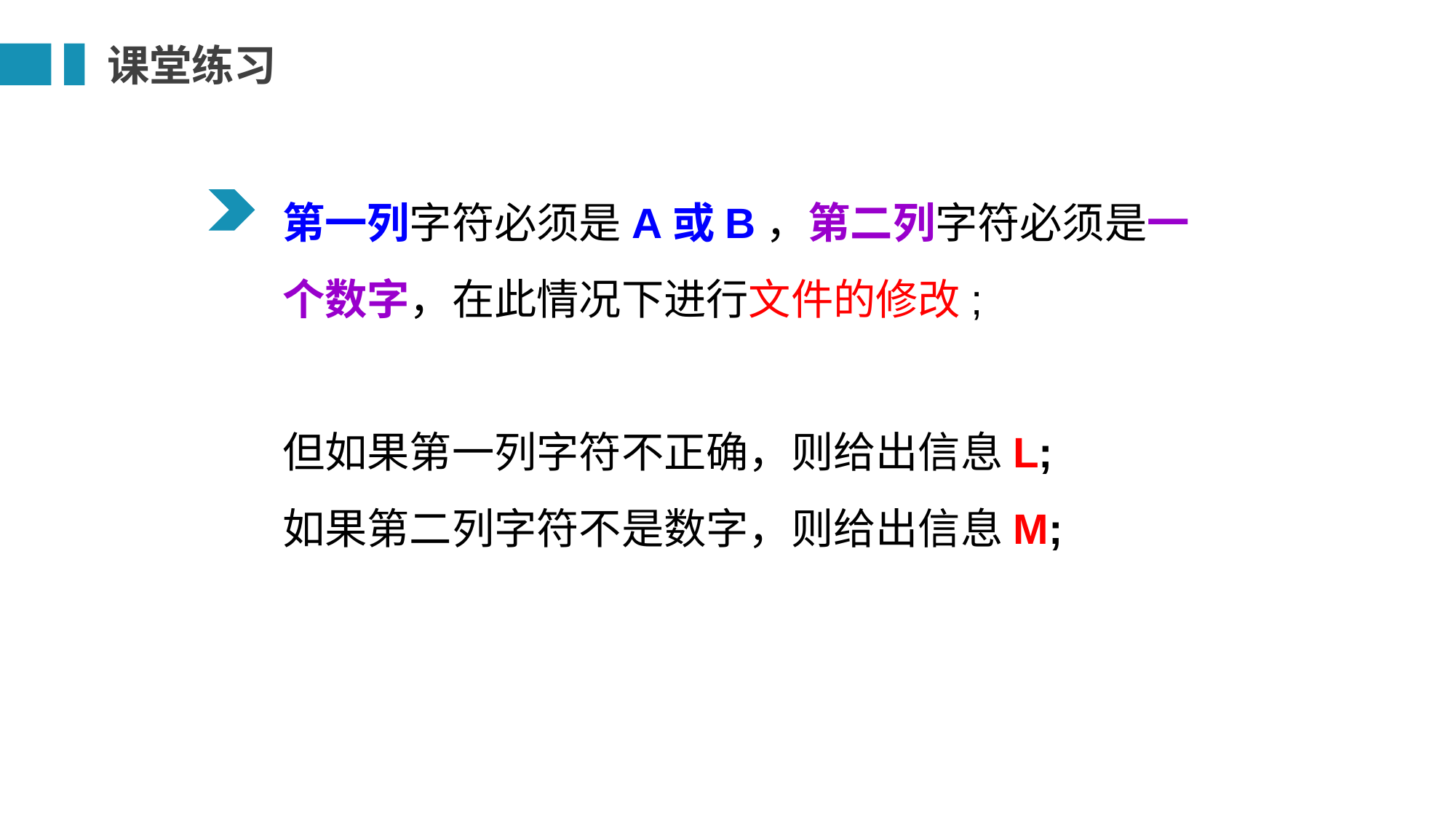

课堂练习

第一列字符必须是A或B，第二列字符必须是一个数字，在此情况下进行文件的修改;

但如果第一列字符不正确，则给出信息L;
如果第二列字符不是数字，则给出信息M;

73